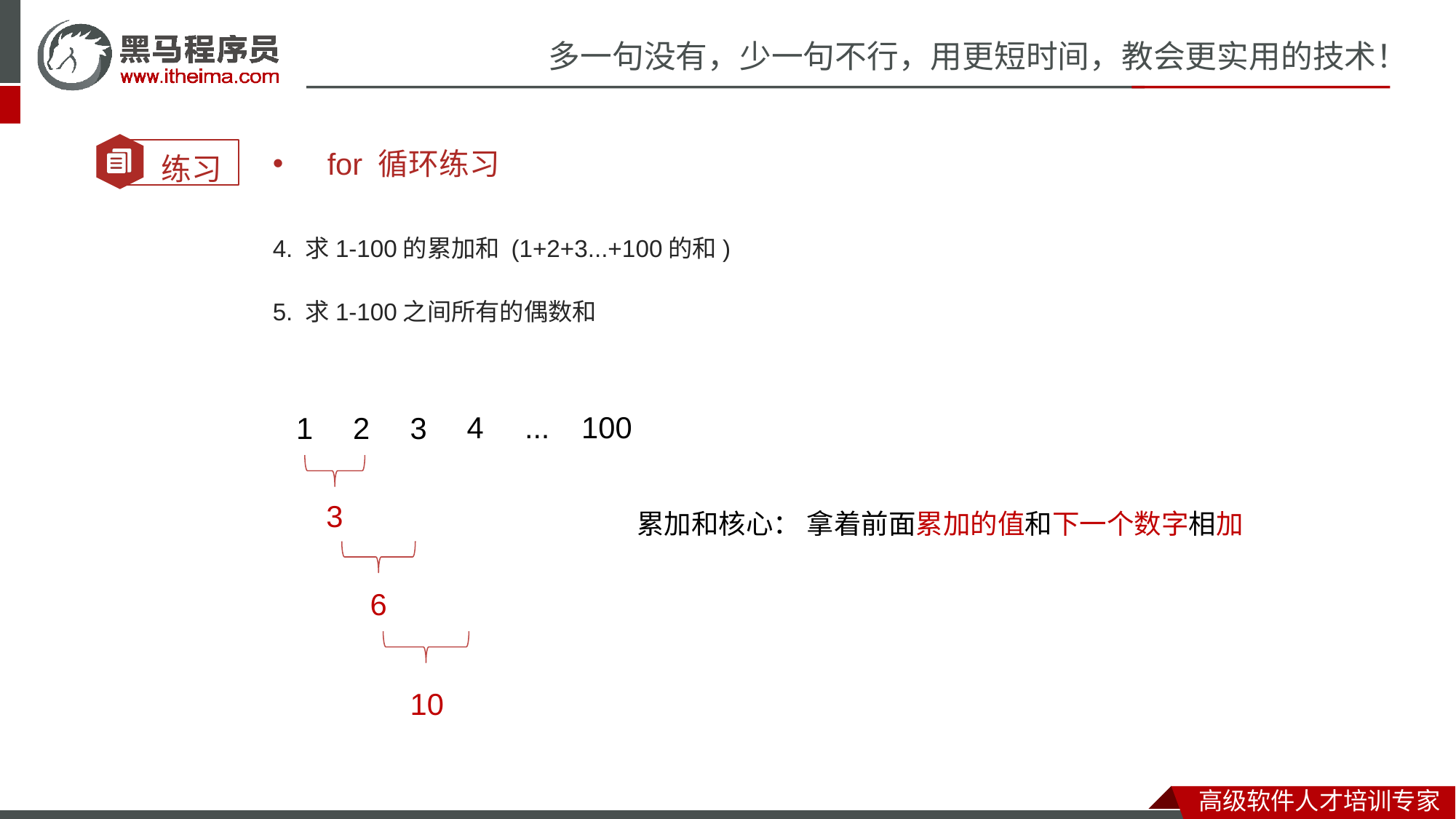

for 循环练习
4. 求1-100的累加和 (1+2+3...+100的和)
5. 求1-100之间所有的偶数和

4
...
100
1
2
3

3
累加和核心： 拿着前面累加的值和下一个数字相加

6

10